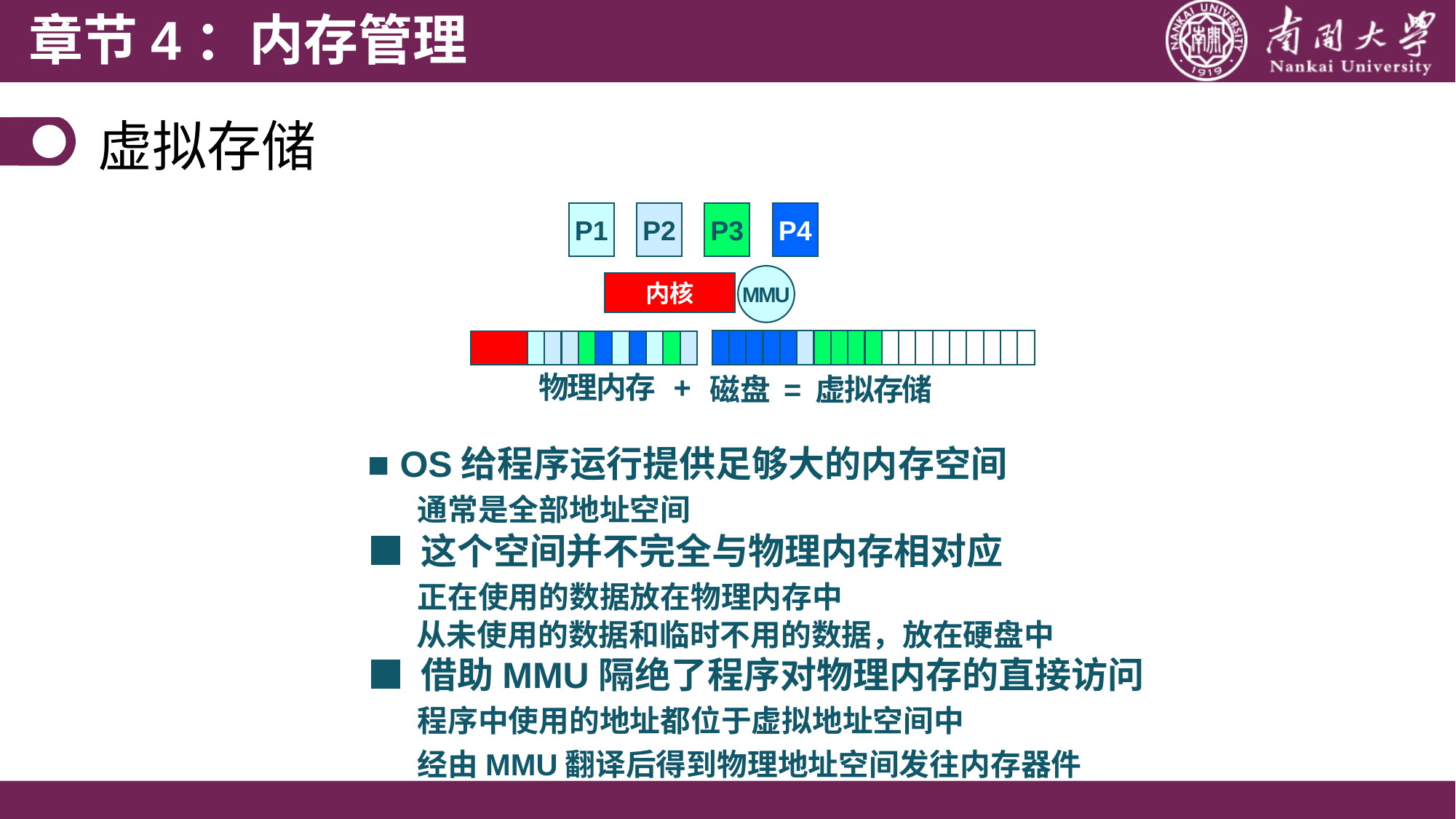

章节4：内存管理
虚拟存储
P1
P2
P3
P4
MMU
内核

物理内存  +
磁盘
= 虚拟存储
■ OS给程序运行提供足够大的内存空间
     通常是全部地址空间
■ 这个空间并不完全与物理内存相对应
     正在使用的数据放在物理内存中
      从未使用的数据和临时不用的数据，放在硬盘中
■ 借助MMU隔绝了程序对物理内存的直接访问
     程序中使用的地址都位于虚拟地址空间中
     经由MMU翻译后得到物理地址空间发往内存器件